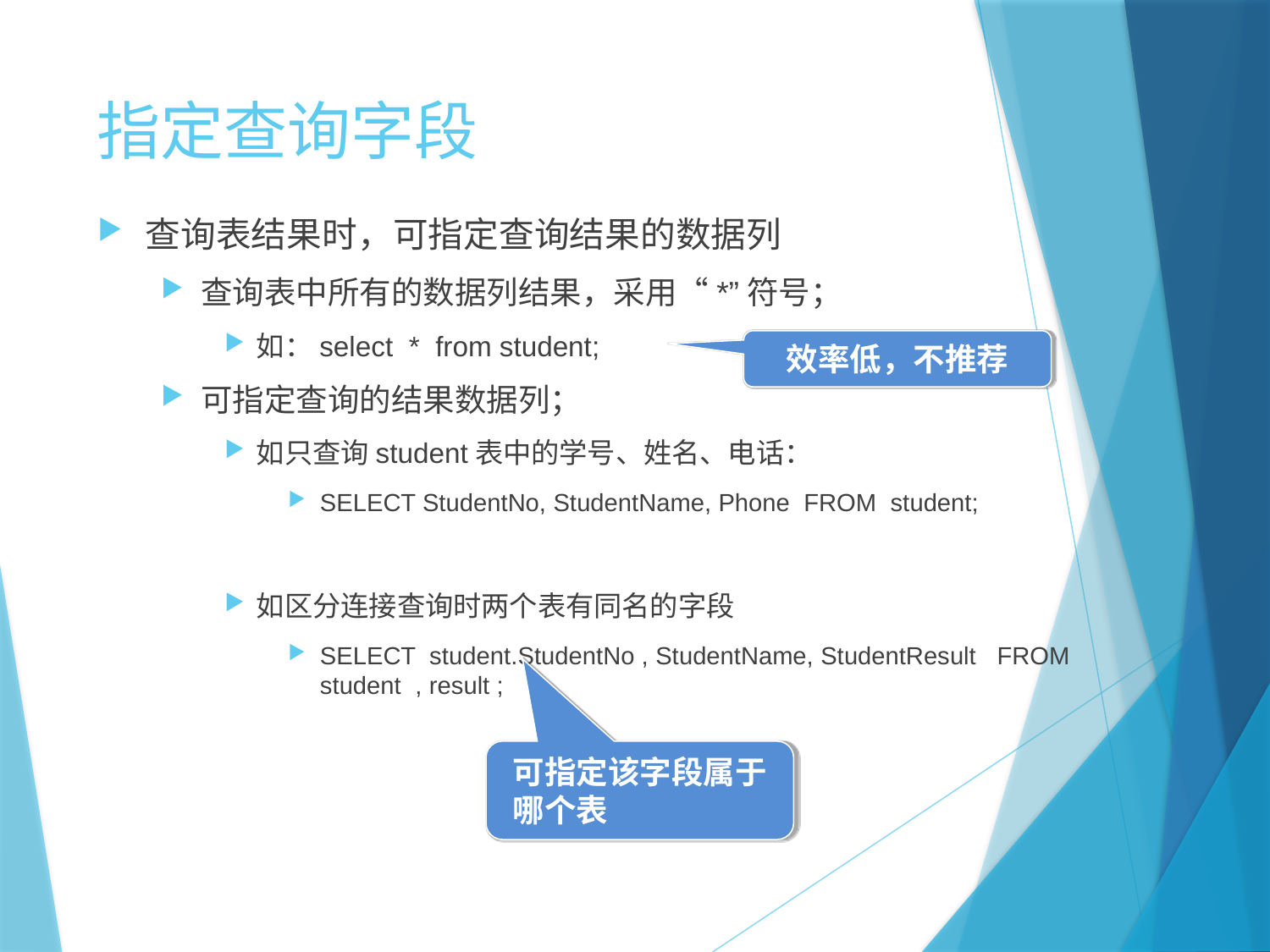

# 指定查询字段
查询表结果时，可指定查询结果的数据列
查询表中所有的数据列结果，采用“*”符号；
如：select  *  from student;
可指定查询的结果数据列；
如只查询student表中的学号、姓名、电话：
SELECT StudentNo, StudentName, Phone  FROM  student;

如区分连接查询时两个表有同名的字段
SELECT  student.StudentNo , StudentName, StudentResult   FROM   student  , result ;

效率低，不推荐
可指定该字段属于哪个表